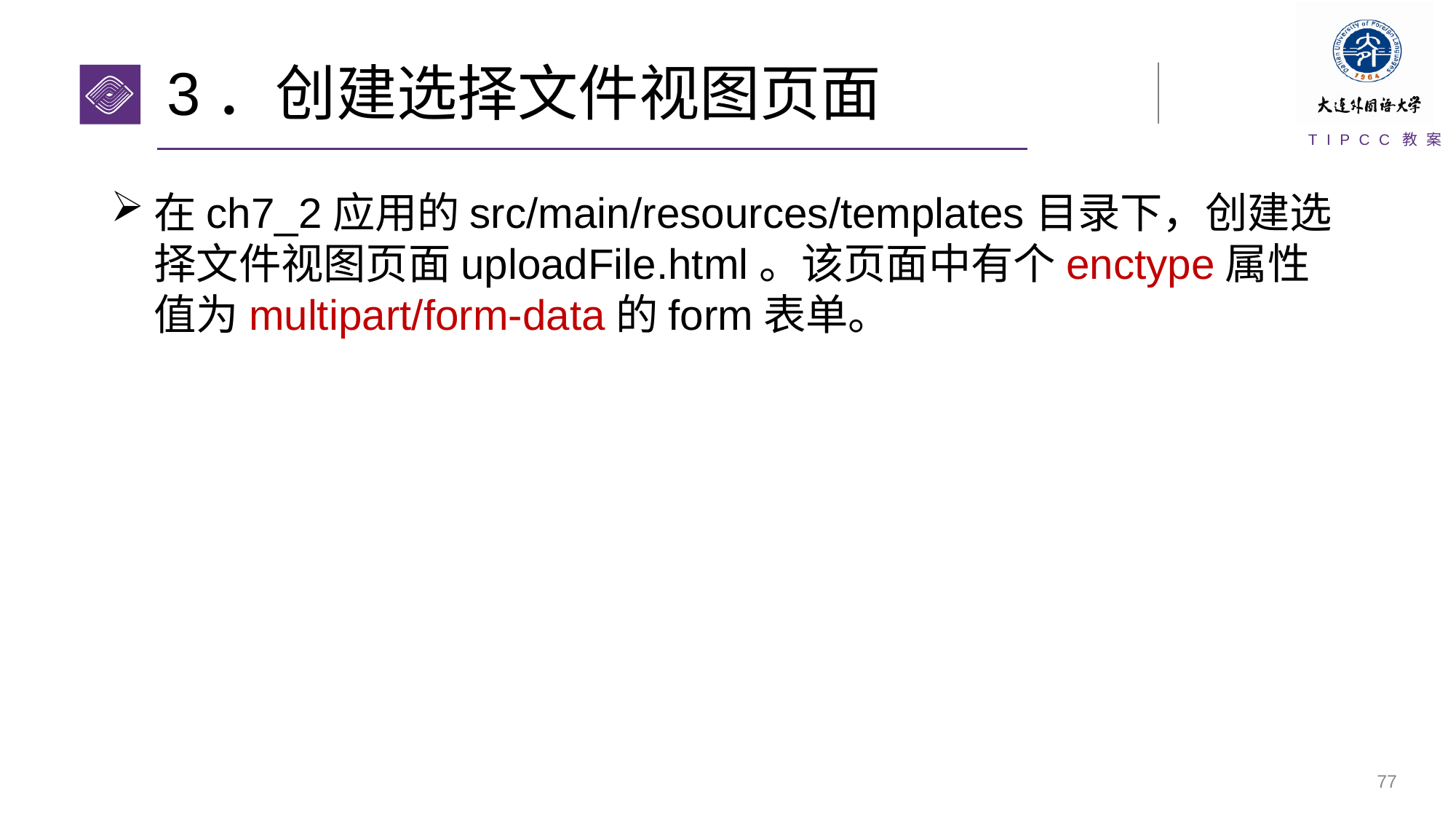

# 3．创建选择文件视图页面
在ch7_2应用的src/main/resources/templates目录下，创建选择文件视图页面uploadFile.html。该页面中有个enctype属性值为multipart/form-data的form表单。
77